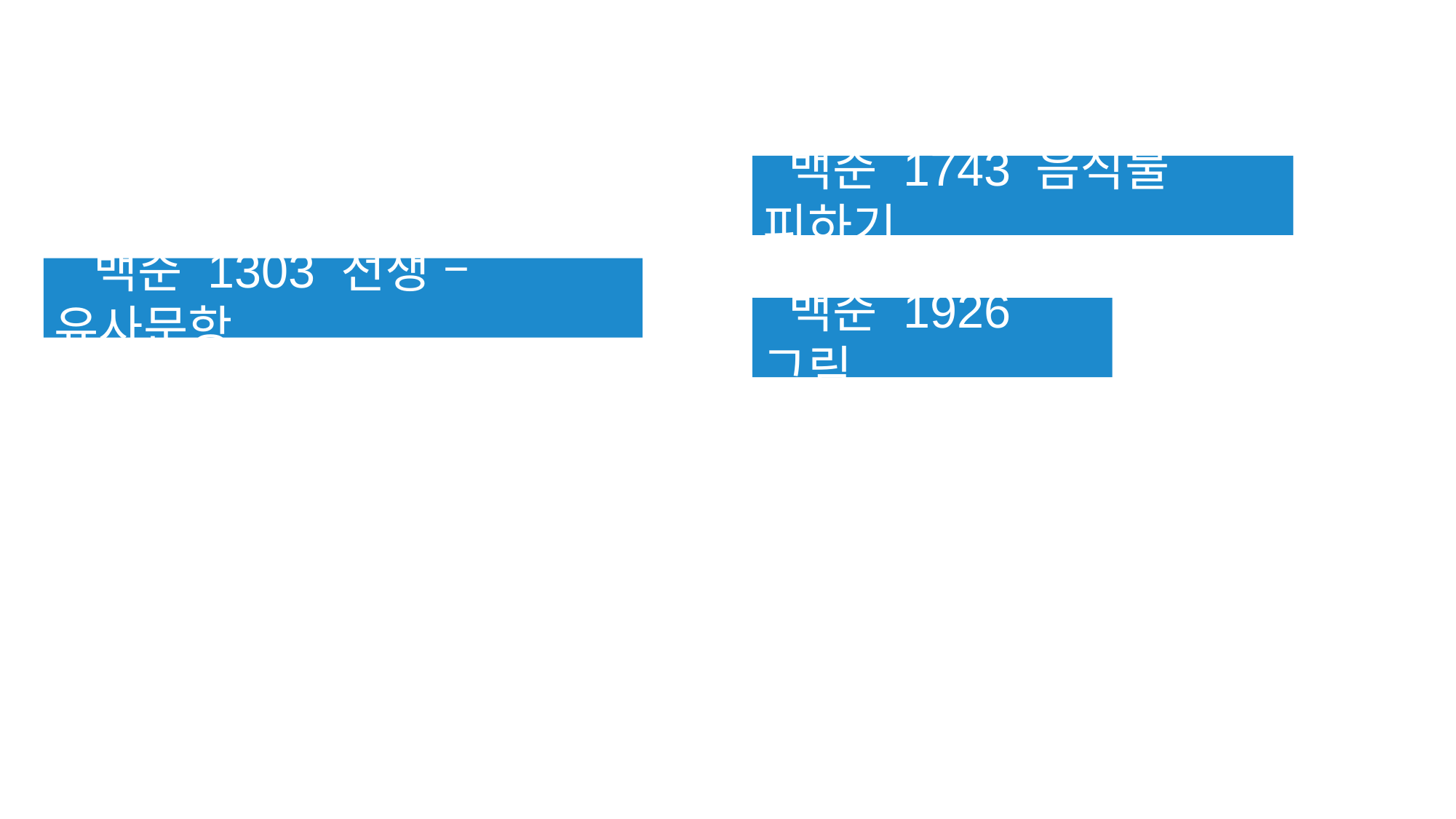

백준 1743 음식물 피하기
  백준 1303 전쟁 – 유사문항
 백준 1926 그림